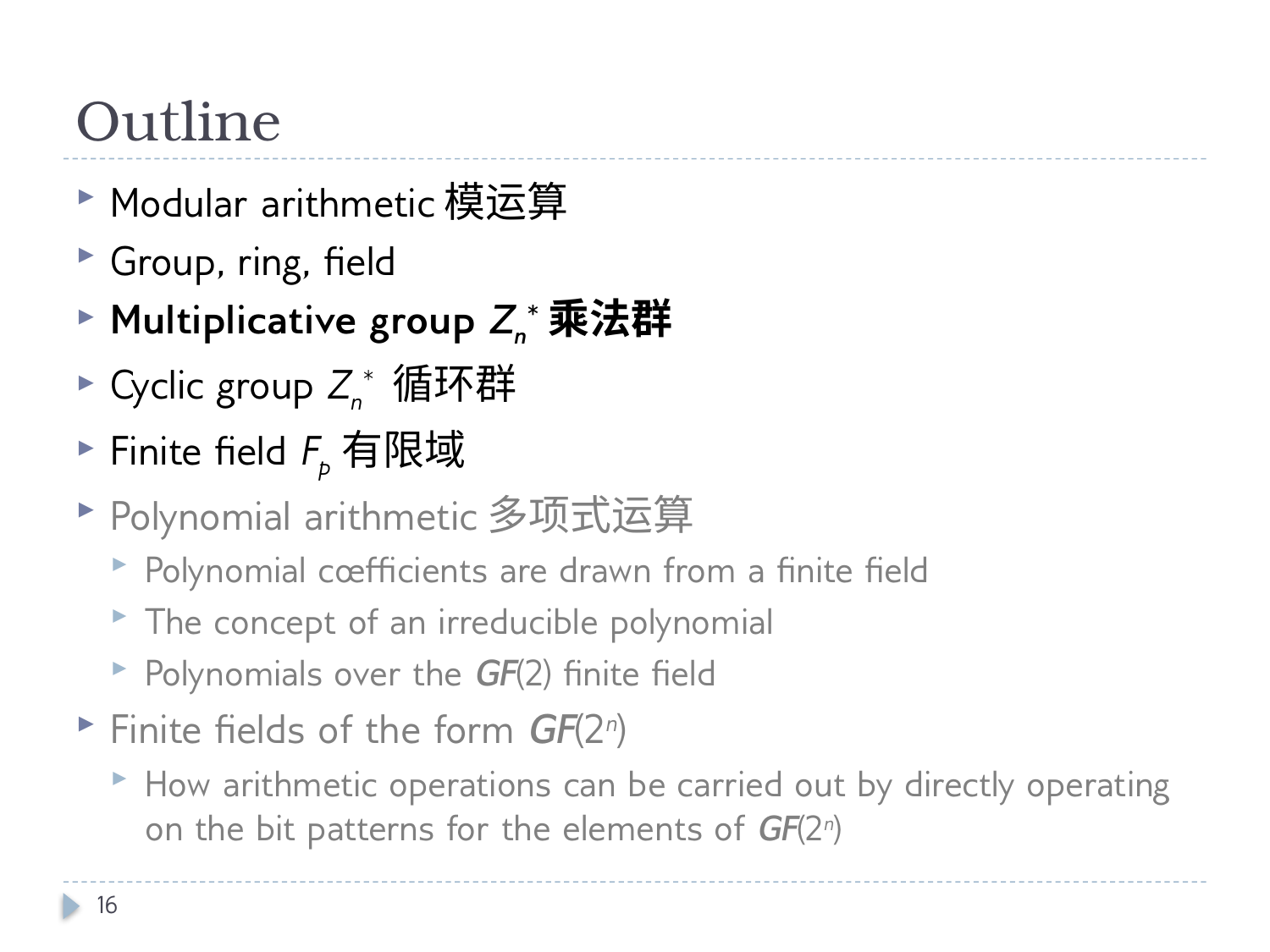

# Outline
Modular arithmetic模运算
Group, ring, field
Multiplicative group Zn* 乘法群
Cyclic group Zn* 循环群
Finite field Fp 有限域
Polynomial arithmetic多项式运算
Polynomial coefficients are drawn from a finite field
The concept of an irreducible polynomial
Polynomials over the GF(2) finite field
Finite fields of the form GF(2n)
How arithmetic operations can be carried out by directly operating on the bit patterns for the elements of GF(2n)
16